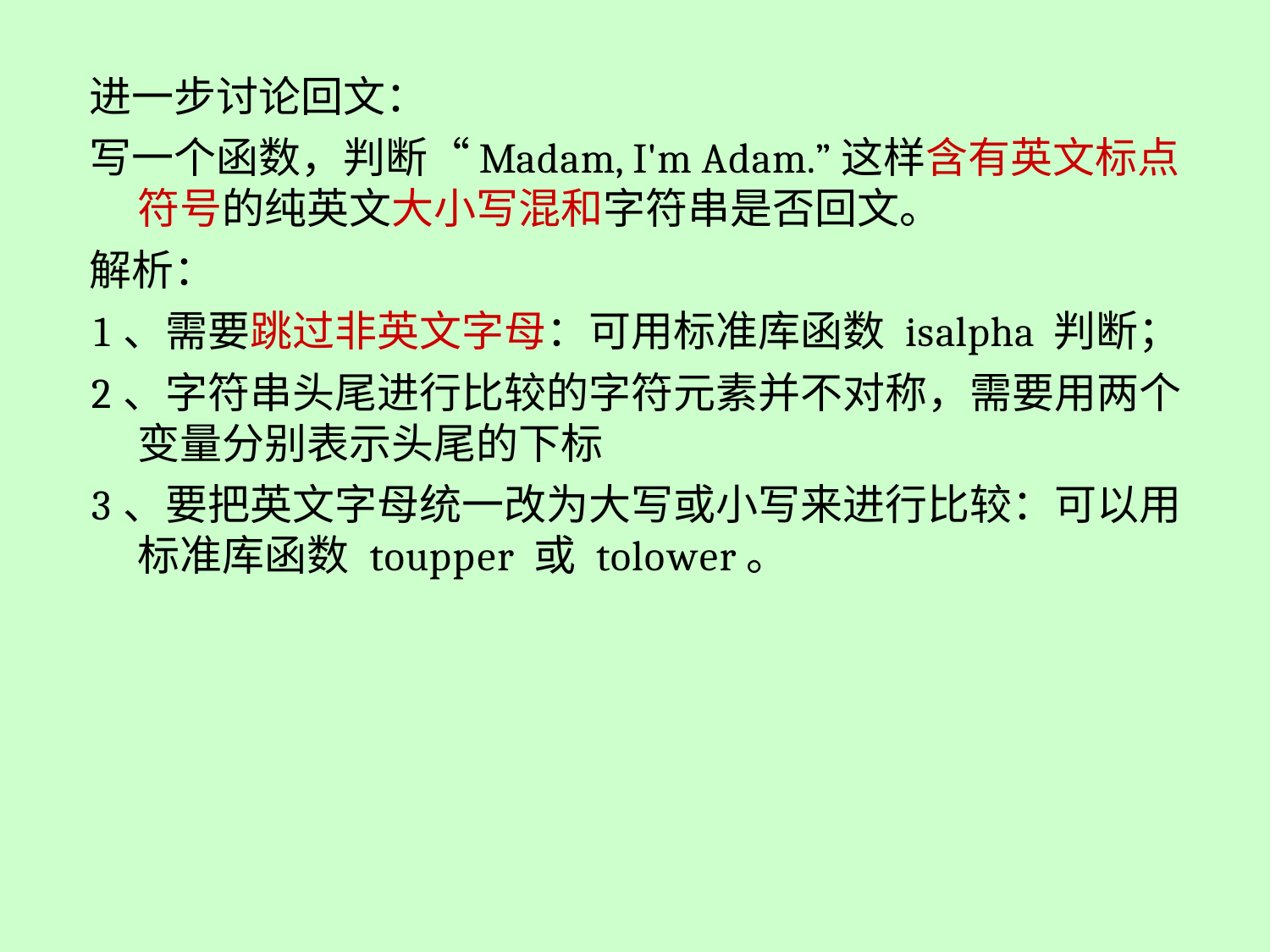

进一步讨论回文：
写一个函数，判断“Madam, I'm Adam.”这样含有英文标点符号的纯英文大小写混和字符串是否回文。
解析：
1、需要跳过非英文字母：可用标准库函数 isalpha 判断；
2、字符串头尾进行比较的字符元素并不对称，需要用两个变量分别表示头尾的下标
3、要把英文字母统一改为大写或小写来进行比较：可以用标准库函数 toupper 或 tolower。